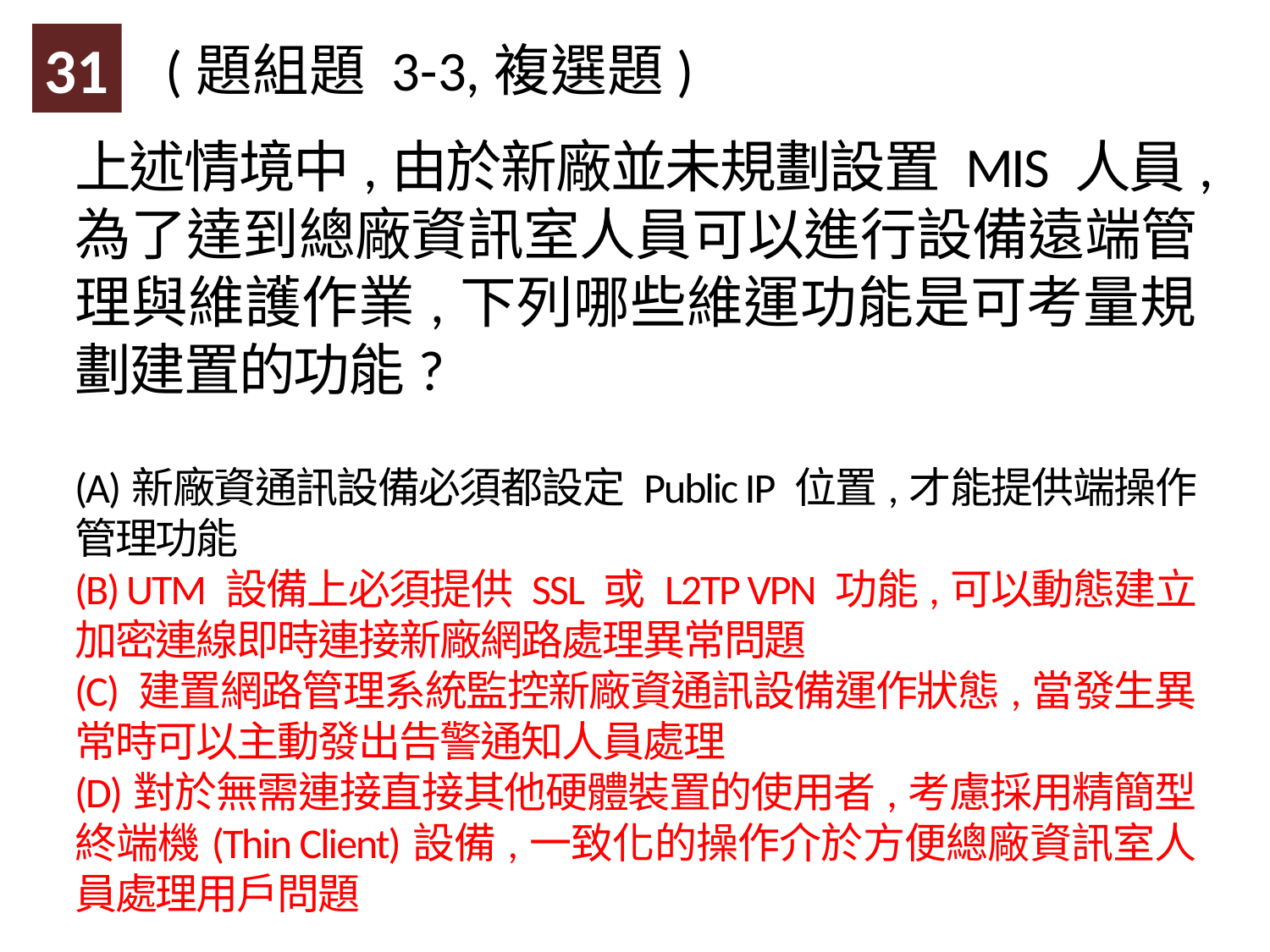

31
(題組題 3-3,複選題)
上述情境中,由於新廠並未規劃設置 MIS 人員,為了達到總廠資訊室人員可以進行設備遠端管理與維護作業,下列哪些維運功能是可考量規劃建置的功能?

(A)新廠資通訊設備必須都設定 Public IP 位置,才能提供端操作管理功能
(B) UTM 設備上必須提供 SSL 或 L2TP VPN 功能,可以動態建立加密連線即時連接新廠網路處理異常問題
(C) 建置網路管理系統監控新廠資通訊設備運作狀態,當發生異常時可以主動發出告警通知人員處理
(D)對於無需連接直接其他硬體裝置的使用者,考慮採用精簡型終端機(Thin Client)設備,一致化的操作介於方便總廠資訊室人員處理用戶問題